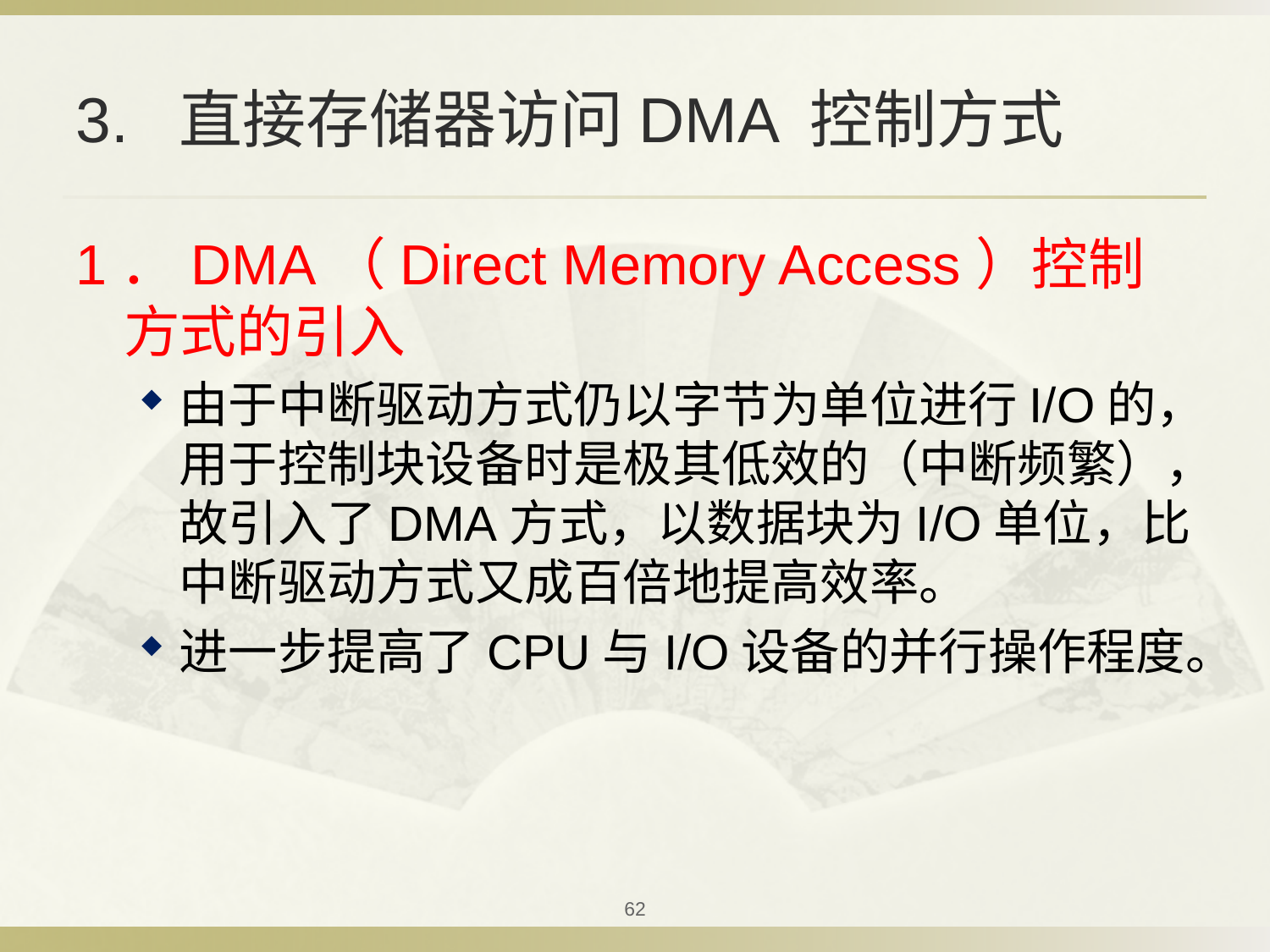

# 3.  直接存储器访问DMA 控制方式
1．DMA（Direct Memory Access）控制方式的引入
由于中断驱动方式仍以字节为单位进行I/O的，用于控制块设备时是极其低效的（中断频繁），故引入了DMA方式，以数据块为I/O单位，比中断驱动方式又成百倍地提高效率。
进一步提高了CPU与I/O设备的并行操作程度。
62